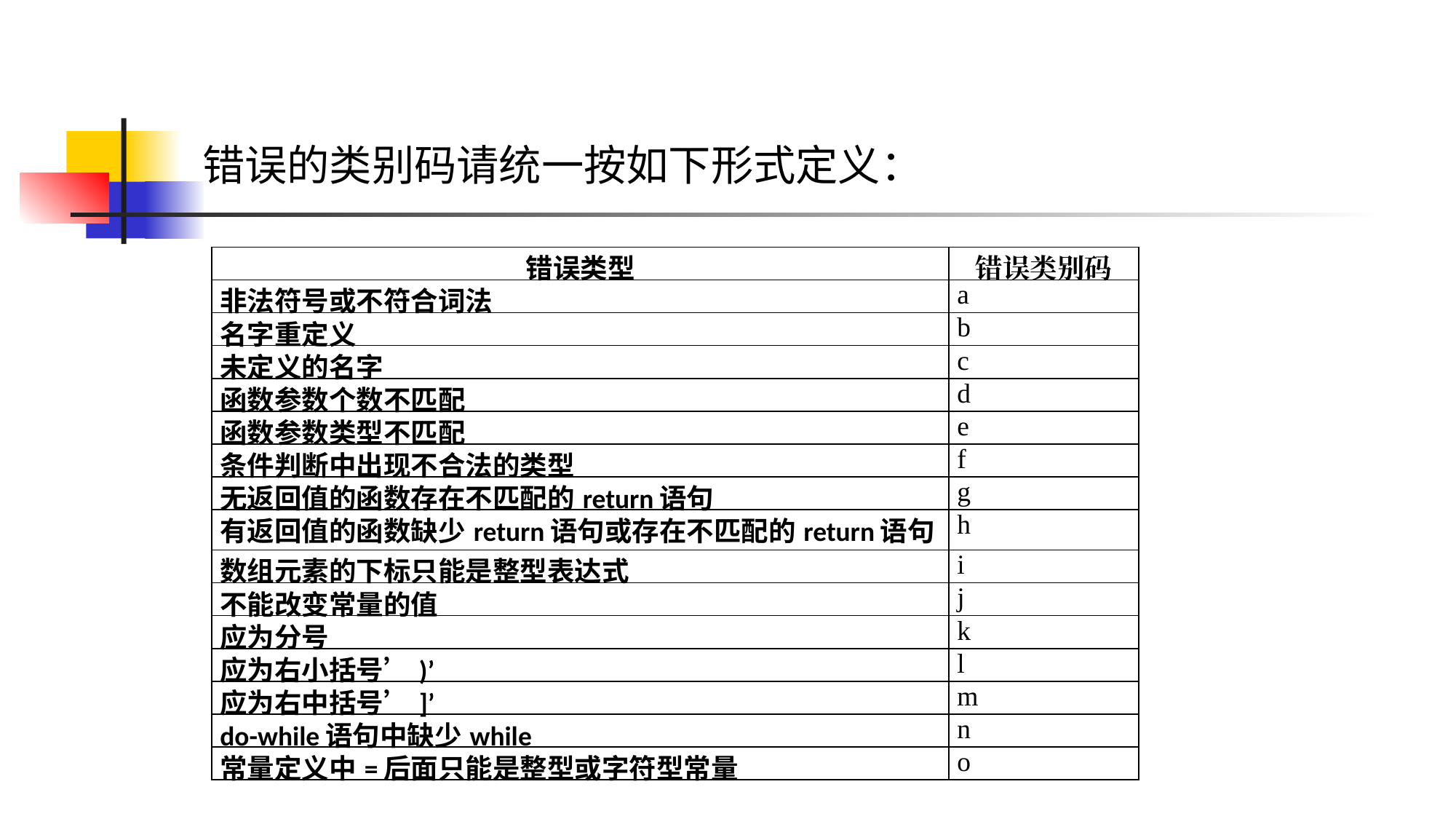

错误的类别码请统一按如下形式定义：
| 错误类型 | 错误类别码 |
| --- | --- |
| 非法符号或不符合词法 | a |
| 名字重定义 | b |
| 未定义的名字 | c |
| 函数参数个数不匹配 | d |
| 函数参数类型不匹配 | e |
| 条件判断中出现不合法的类型 | f |
| 无返回值的函数存在不匹配的return语句 | g |
| 有返回值的函数缺少return语句或存在不匹配的return语句 | h |
| 数组元素的下标只能是整型表达式 | i |
| 不能改变常量的值 | j |
| 应为分号 | k |
| 应为右小括号’)’ | l |
| 应为右中括号’]’ | m |
| do-while语句中缺少while | n |
| 常量定义中=后面只能是整型或字符型常量 | o |